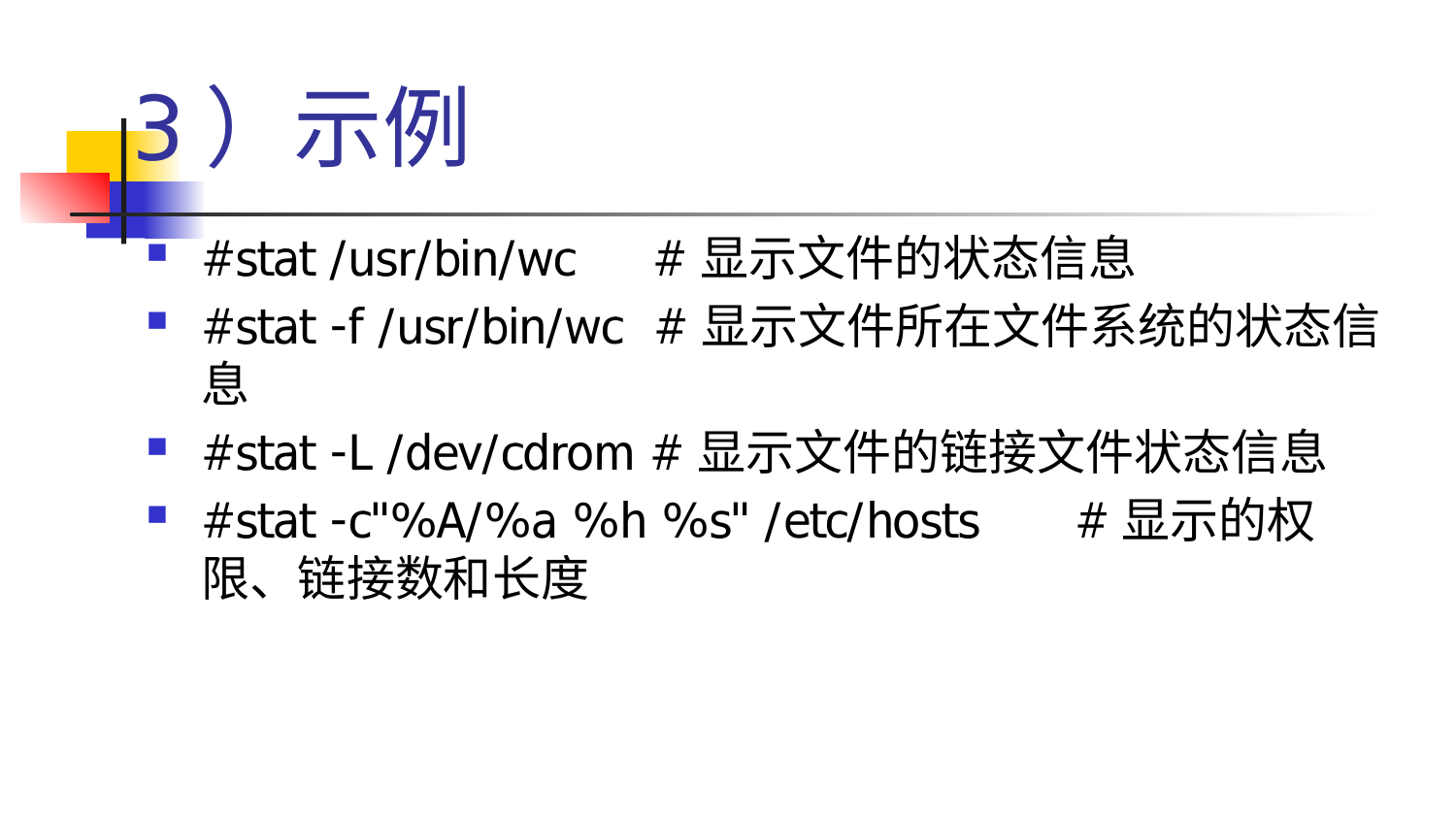

# 3）示例
#stat /usr/bin/wc	 #显示文件的状态信息
#stat -f /usr/bin/wc  #显示文件所在文件系统的状态信息
#stat -L /dev/cdrom #显示文件的链接文件状态信息
#stat -c"%A/%a %h %s" /etc/hosts	#显示的权限、链接数和长度